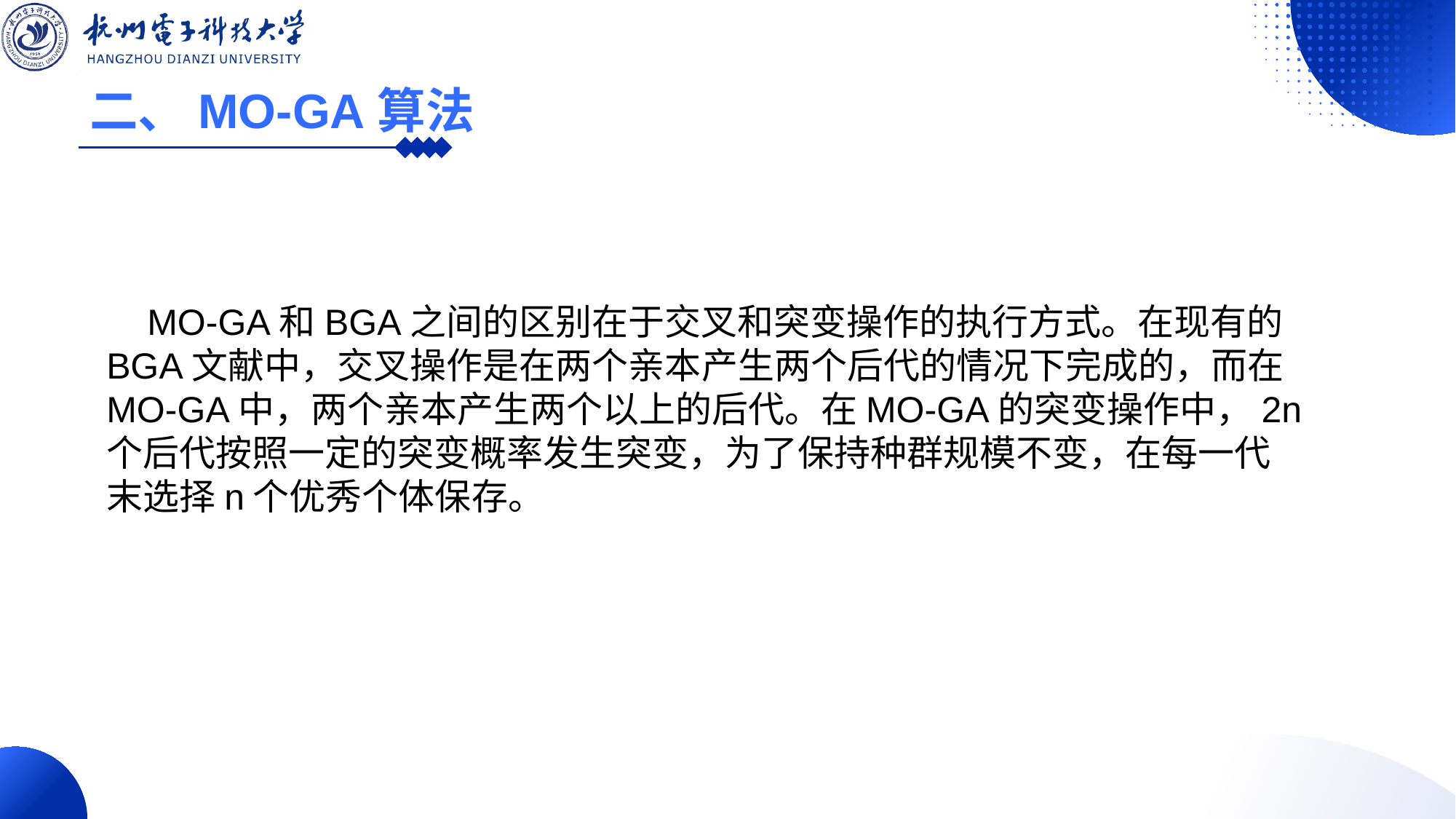

# 二、MO-GA算法
    MO-GA和BGA之间的区别在于交叉和突变操作的执行方式。在现有的BGA文献中，交叉操作是在两个亲本产生两个后代的情况下完成的，而在MO-GA中，两个亲本产生两个以上的后代。在MO-GA的突变操作中，2n个后代按照一定的突变概率发生突变，为了保持种群规模不变，在每一代末选择n个优秀个体保存。